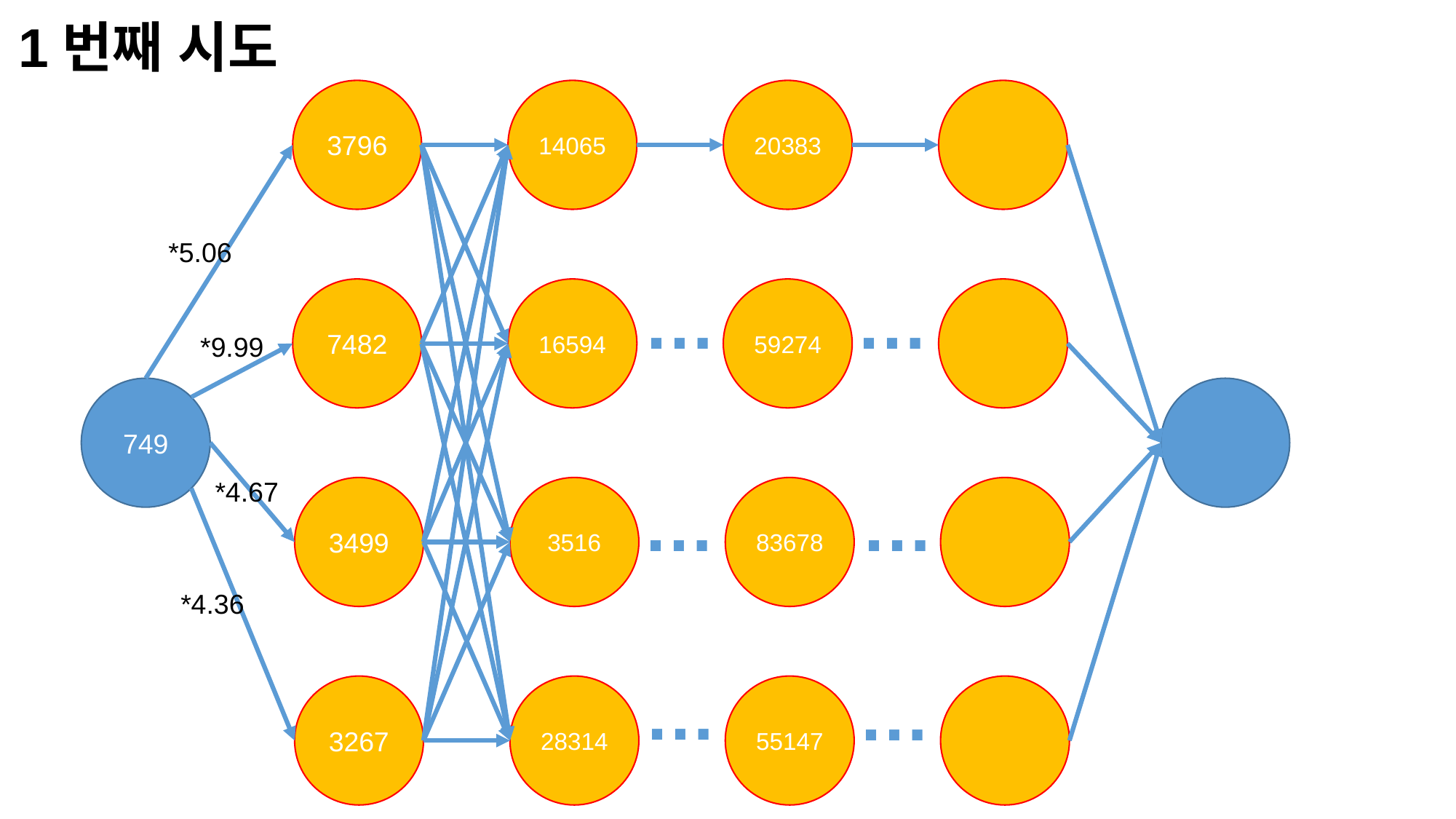

1번째 시도
3796
14065
20383

*5.06
…
…
7482
16594
59274

*9.99
749

*4.67
…
…
3499
3516
83678

*4.36
…
…
3267
28314
55147